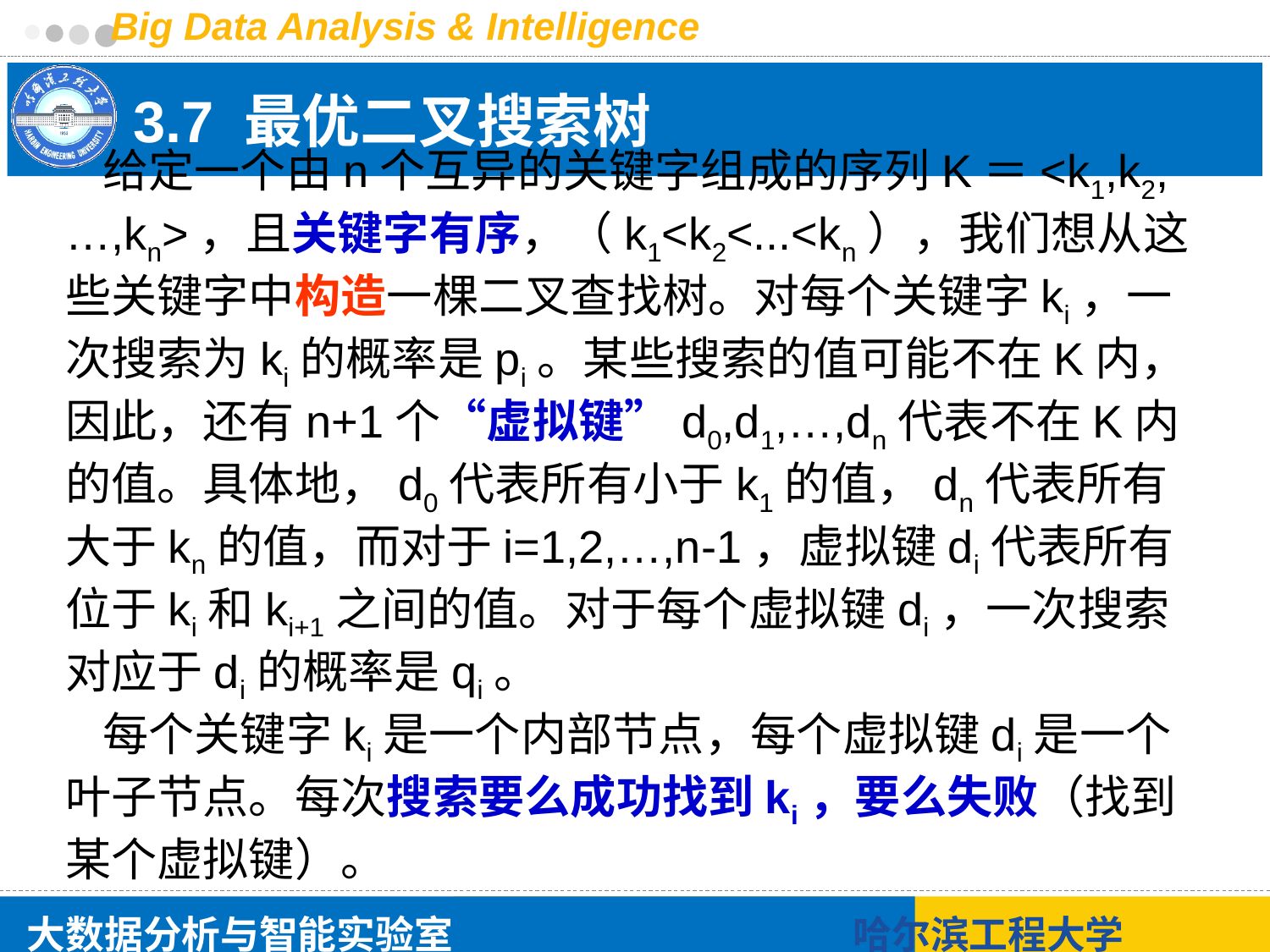

# 3.7 最优二叉搜索树
给定一个由n个互异的关键字组成的序列K＝<k1,k2,…,kn>，且关键字有序，（k1<k2<...<kn），我们想从这些关键字中构造一棵二叉查找树。对每个关键字ki，一次搜索为ki的概率是pi。某些搜索的值可能不在K内，因此，还有n+1个“虚拟键”d0,d1,…,dn代表不在K内的值。具体地，d0代表所有小于k1的值，dn代表所有大于kn的值，而对于i=1,2,…,n-1，虚拟键di代表所有位于ki和ki+1之间的值。对于每个虚拟键di，一次搜索对应于di的概率是qi。
每个关键字ki是一个内部节点，每个虚拟键di是一个叶子节点。每次搜索要么成功找到ki，要么失败（找到某个虚拟键）。